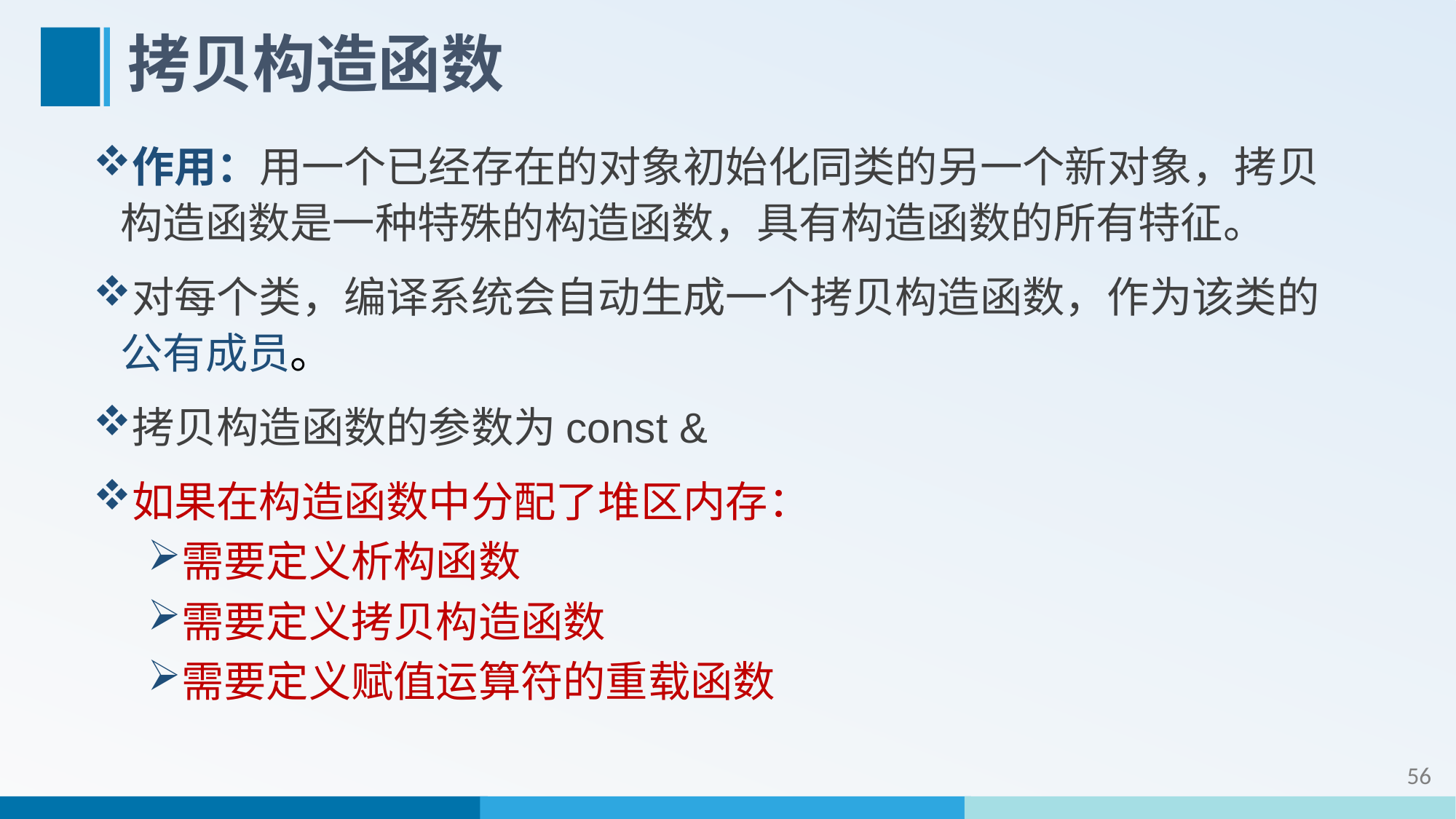

# 拷贝构造函数
作用：用一个已经存在的对象初始化同类的另一个新对象，拷贝构造函数是一种特殊的构造函数，具有构造函数的所有特征。
对每个类，编译系统会自动生成一个拷贝构造函数，作为该类的公有成员。
拷贝构造函数的参数为const &
如果在构造函数中分配了堆区内存：
需要定义析构函数
需要定义拷贝构造函数
需要定义赋值运算符的重载函数